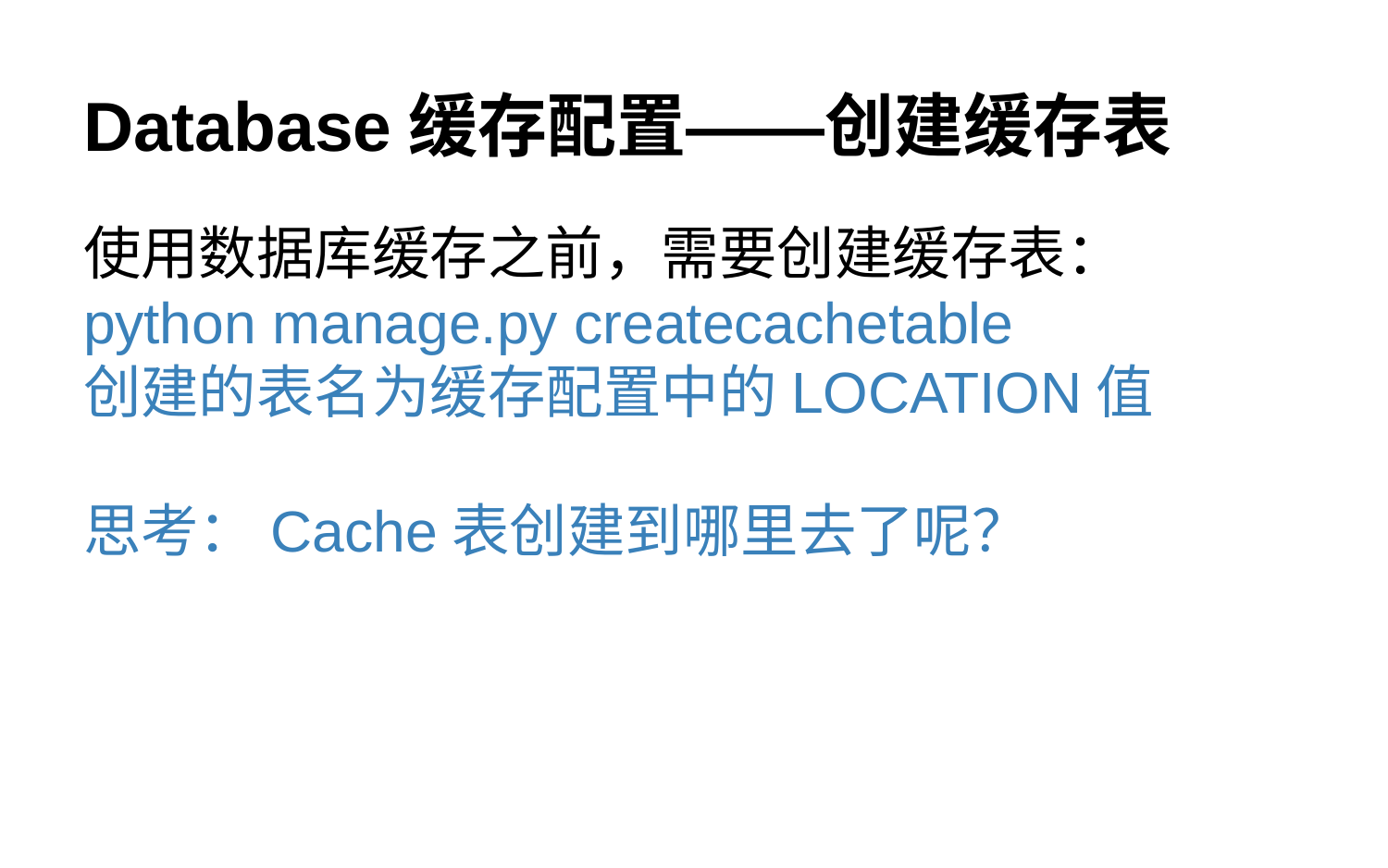

# Database缓存配置——创建缓存表
使用数据库缓存之前，需要创建缓存表：
python manage.py createcachetable
创建的表名为缓存配置中的LOCATION值

思考：Cache表创建到哪里去了呢？